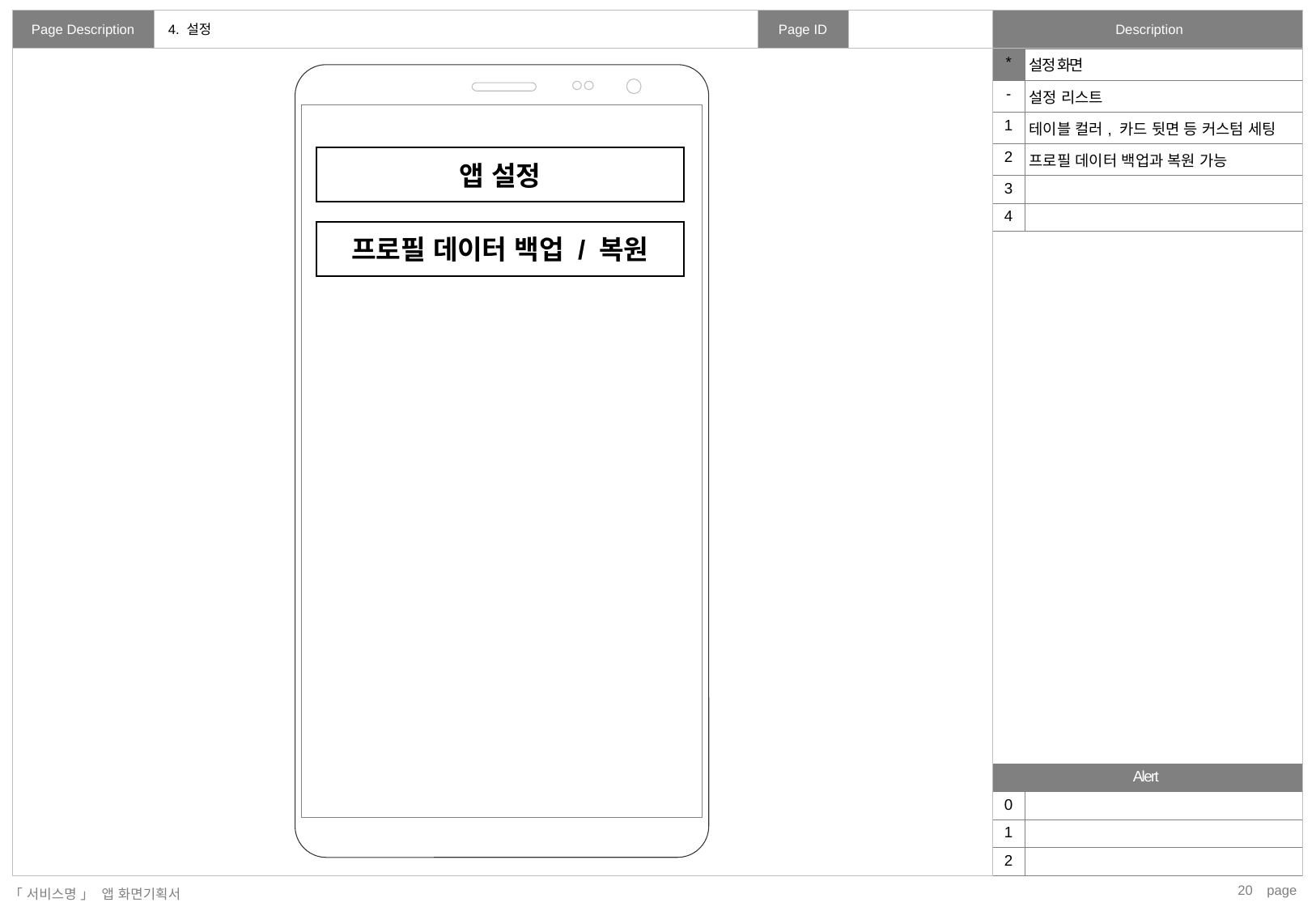

# 4. 설정
| \* | 설정 화면 |
| --- | --- |
| - | 설정 리스트 |
| 1 | 테이블 컬러, 카드 뒷면 등 커스텀 세팅 |
| 2 | 프로필 데이터 백업과 복원 가능 |
| 3 |  |
| 4 |  |
앱 설정
프로필 데이터 백업 / 복원
| Alert |  |
| --- | --- |
| 0 |  |
| 1 |  |
| 2 |  |